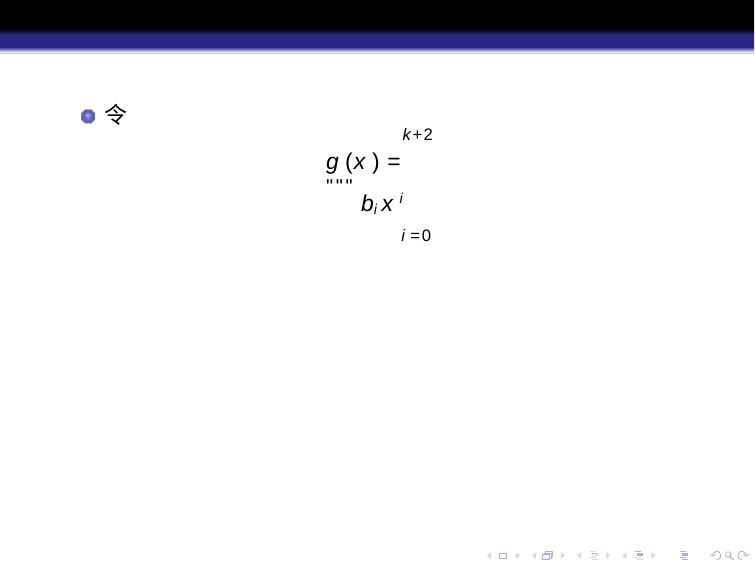

令
k+2
g (x ) = """ bi x i
i =0